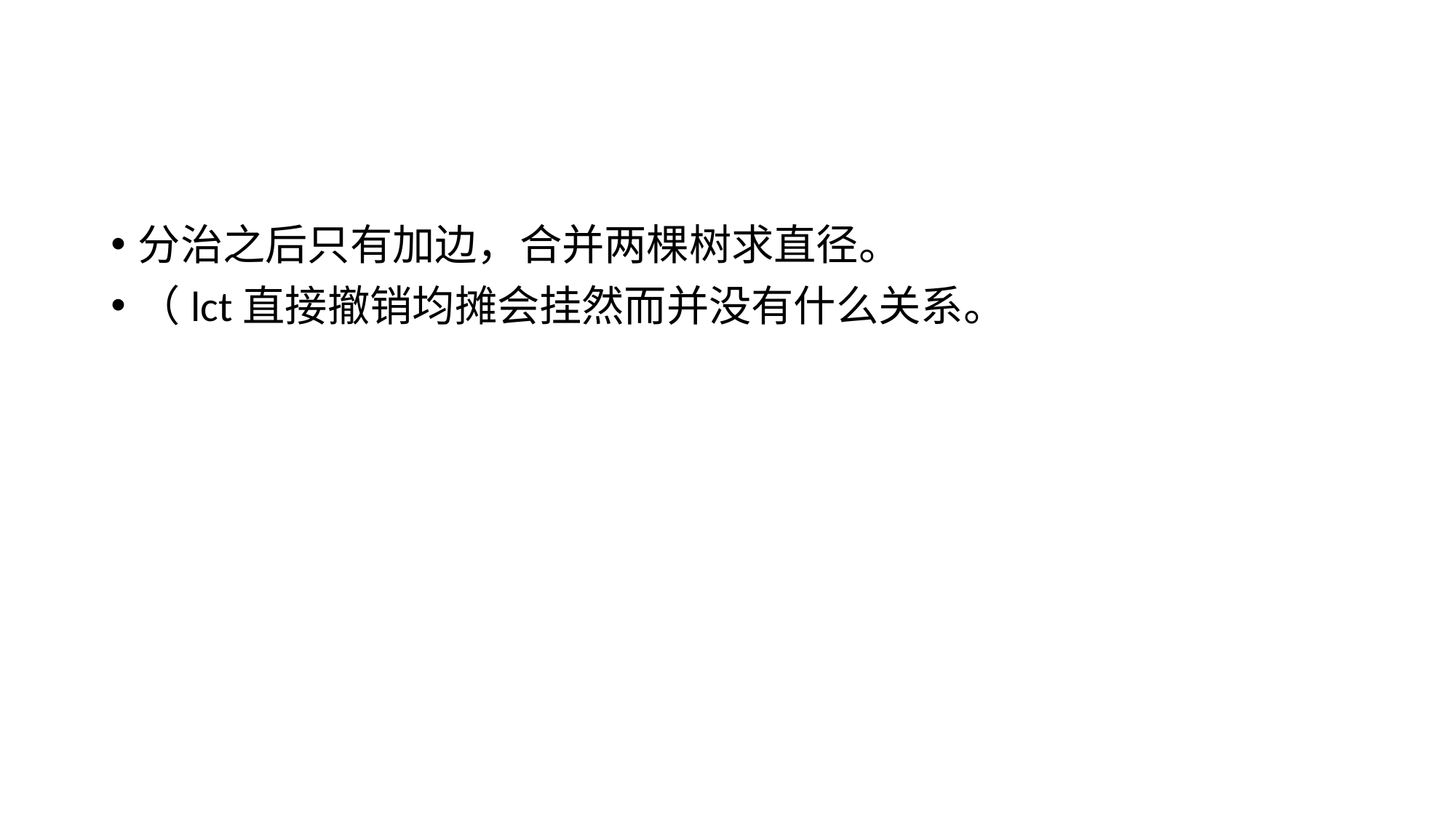

#
分治之后只有加边，合并两棵树求直径。
（lct直接撤销均摊会挂然而并没有什么关系。